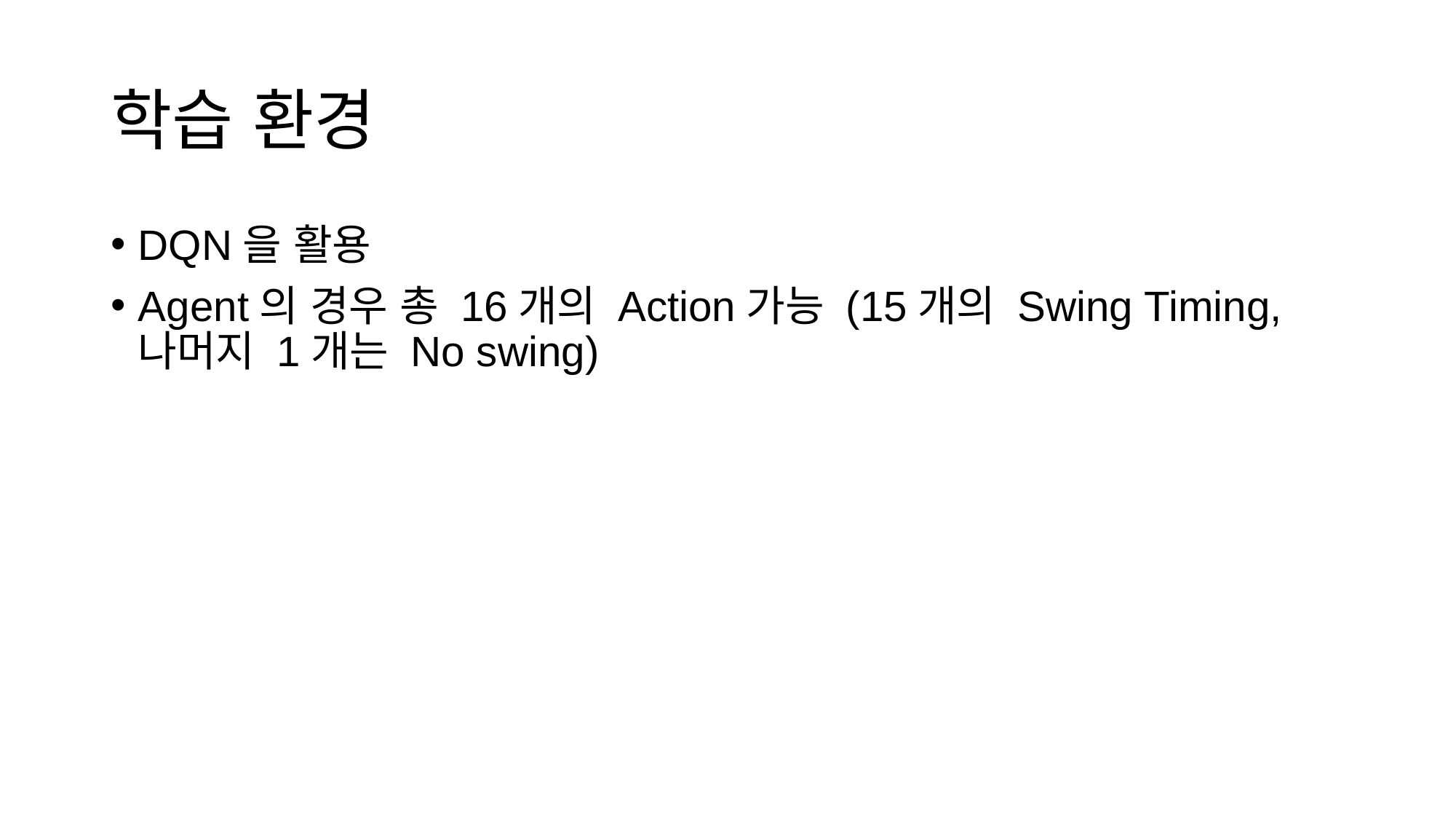

# 학습 환경
DQN을 활용
Agent의 경우 총 16개의 Action가능 (15개의 Swing Timing, 나머지 1개는 No swing)